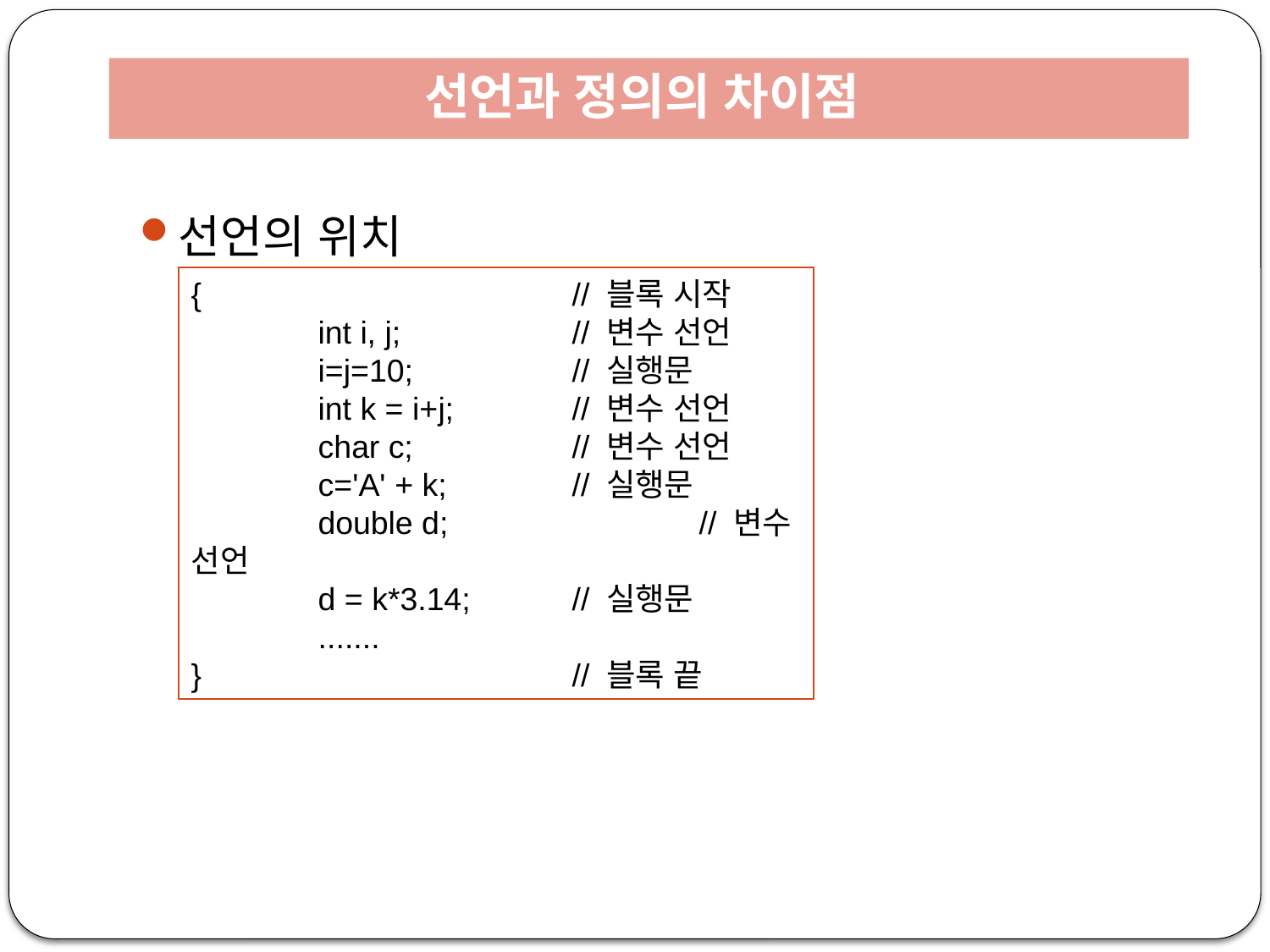

# 선언과 정의의 차이점
선언의 위치

{ 			// 블록 시작
 	int i, j; 		// 변수 선언
	i=j=10; 		// 실행문
	int k = i+j; 	// 변수 선언
	char c; 		// 변수 선언
	c='A' + k; 	// 실행문
	double d; 		// 변수 선언
	d = k*3.14; 	// 실행문
	.......
} 			// 블록 끝